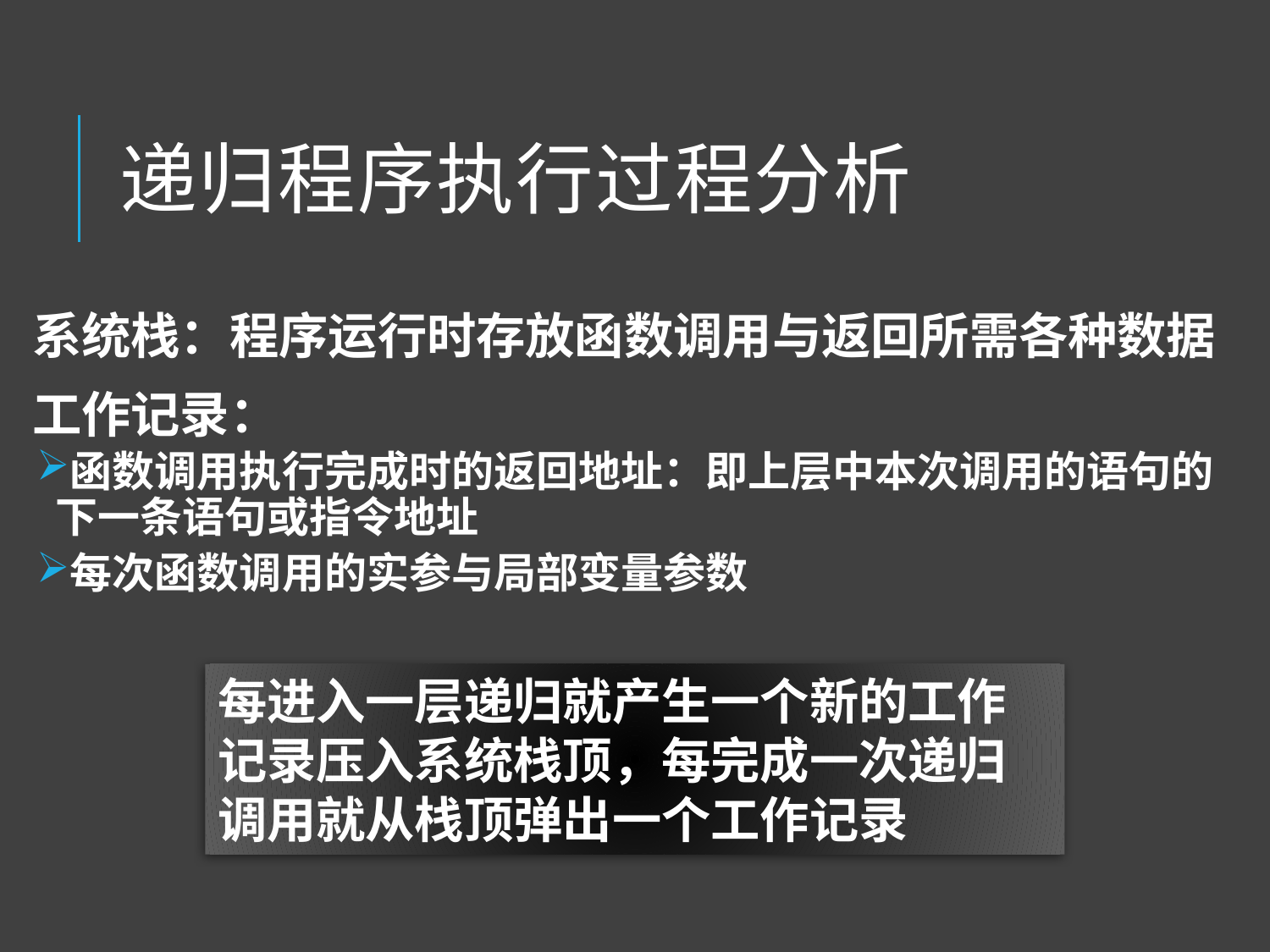

# 递归程序执行过程分析
系统栈：程序运行时存放函数调用与返回所需各种数据
工作记录：
函数调用执行完成时的返回地址：即上层中本次调用的语句的下一条语句或指令地址
每次函数调用的实参与局部变量参数
每进入一层递归就产生一个新的工作记录压入系统栈顶，每完成一次递归调用就从栈顶弹出一个工作记录